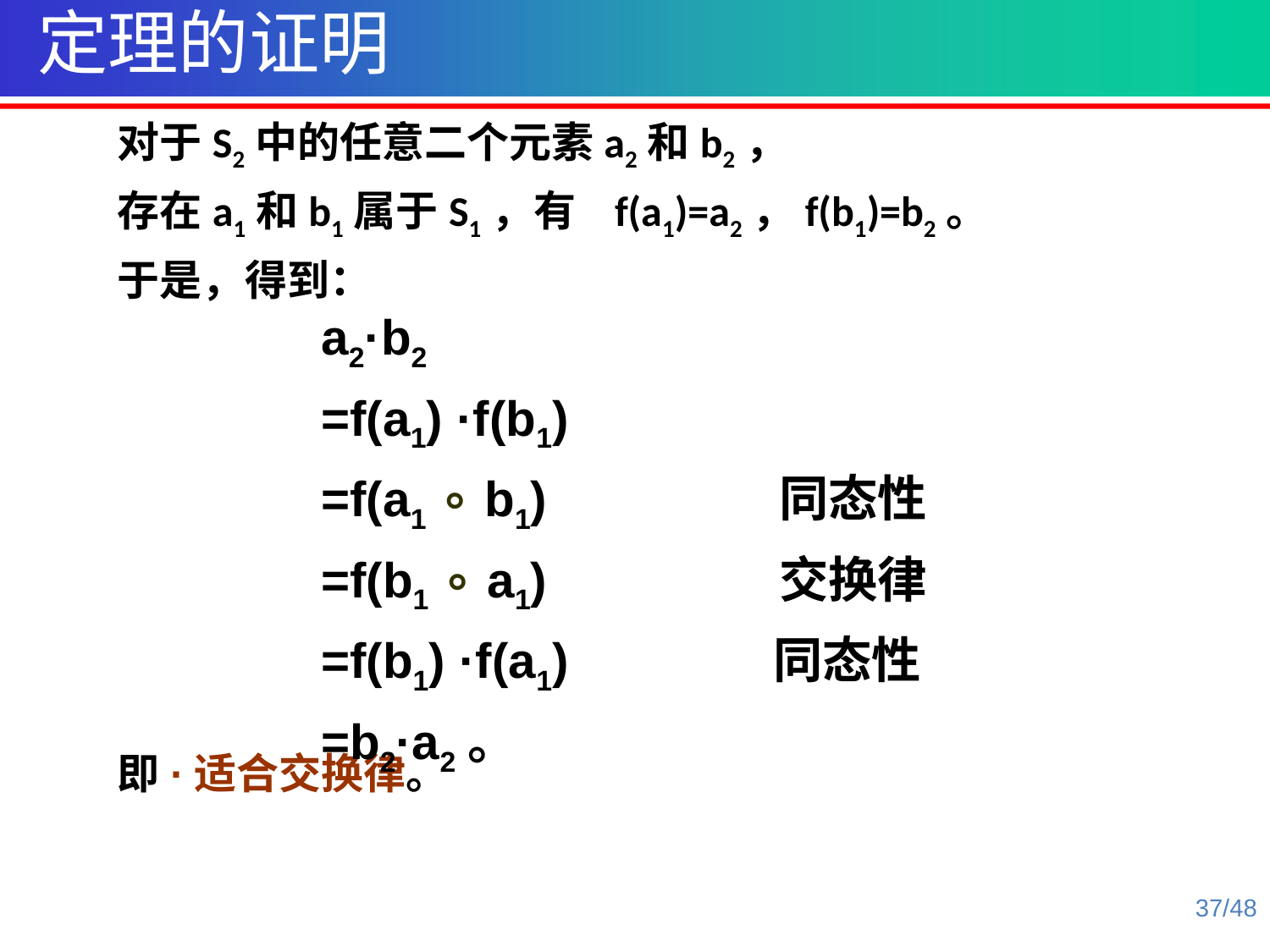

定理的证明
对于S2中的任意二个元素a2和b2，
存在a1和b1属于S1，有   f(a1)=a2，f(b1)=b2。
于是，得到：

即·适合交换律。
 a2·b2
 =f(a1) ·f(b1)
 =f(a1 ∘ b1)                同态性
 =f(b1 ∘ a1)                交换律
 =f(b1) ·f(a1)              同态性
 =b2·a2。
37/48